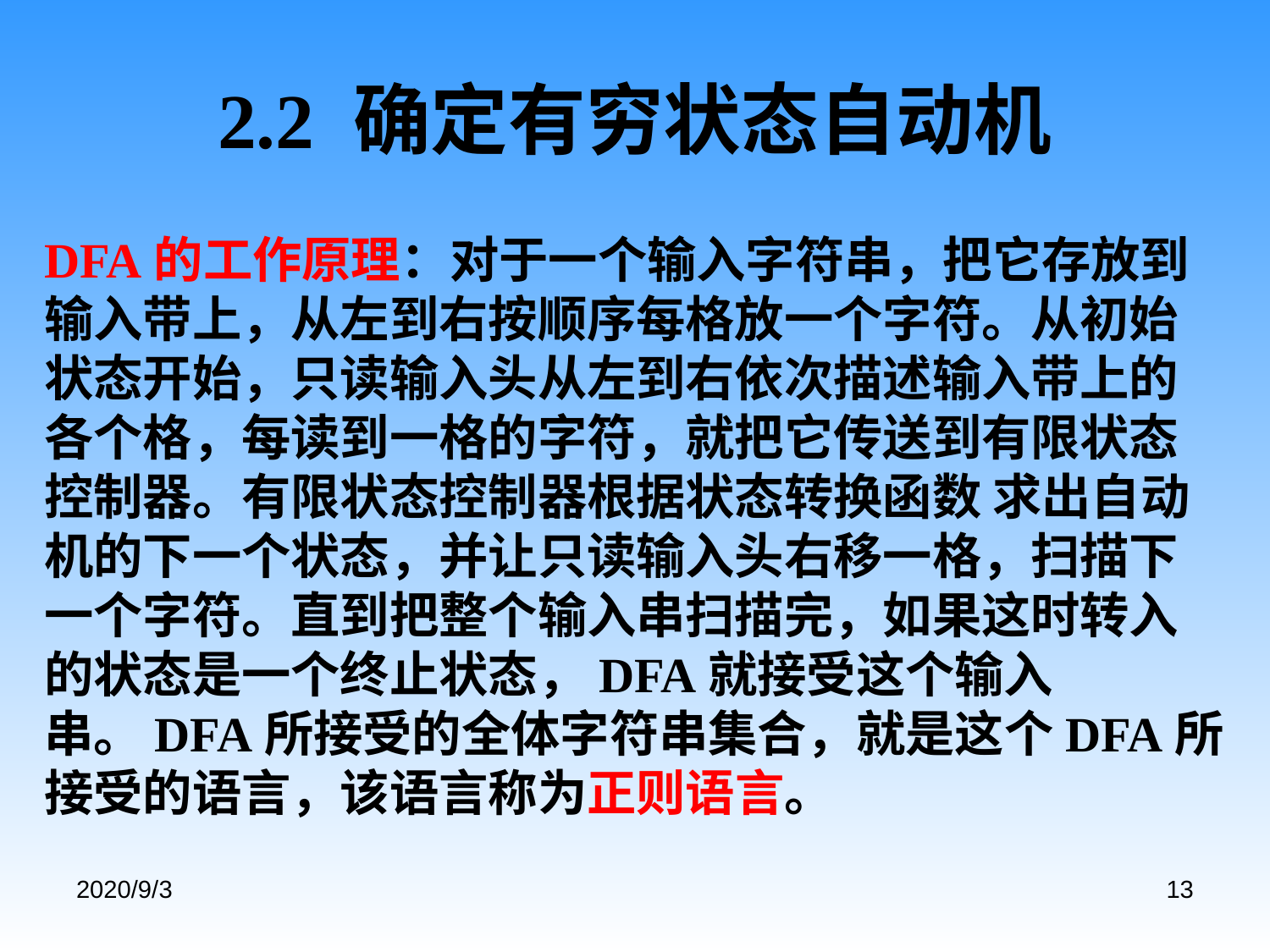

# 2.2 确定有穷状态自动机
DFA的工作原理：对于一个输入字符串，把它存放到输入带上，从左到右按顺序每格放一个字符。从初始状态开始，只读输入头从左到右依次描述输入带上的各个格，每读到一格的字符，就把它传送到有限状态控制器。有限状态控制器根据状态转换函数 求出自动机的下一个状态，并让只读输入头右移一格，扫描下一个字符。直到把整个输入串扫描完，如果这时转入的状态是一个终止状态，DFA就接受这个输入串。DFA所接受的全体字符串集合，就是这个DFA所接受的语言，该语言称为正则语言。
2020/9/3
13